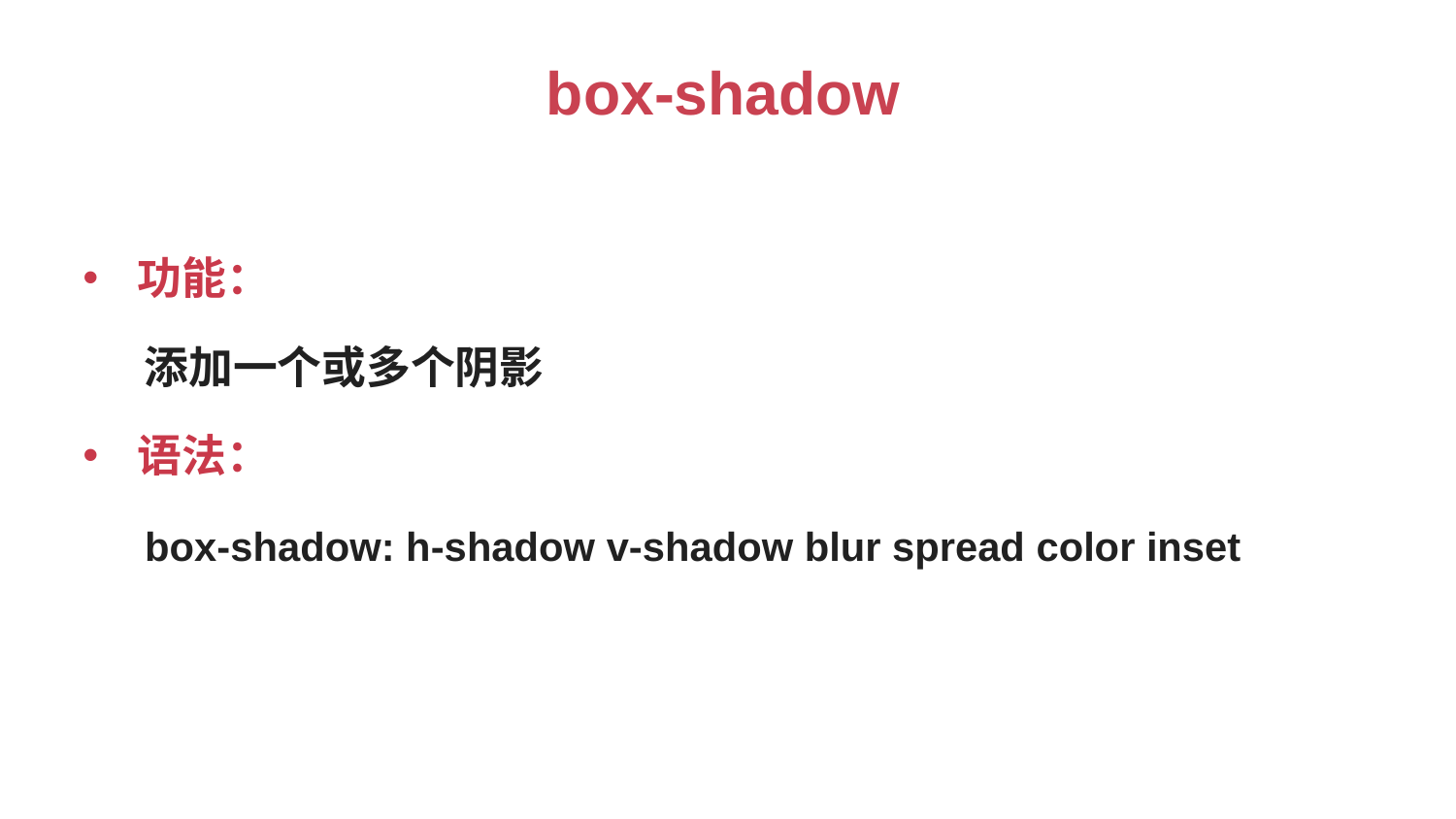

# box-shadow
功能：
     添加一个或多个阴影
语法：
     box-shadow: h-shadow v-shadow blur spread color inset